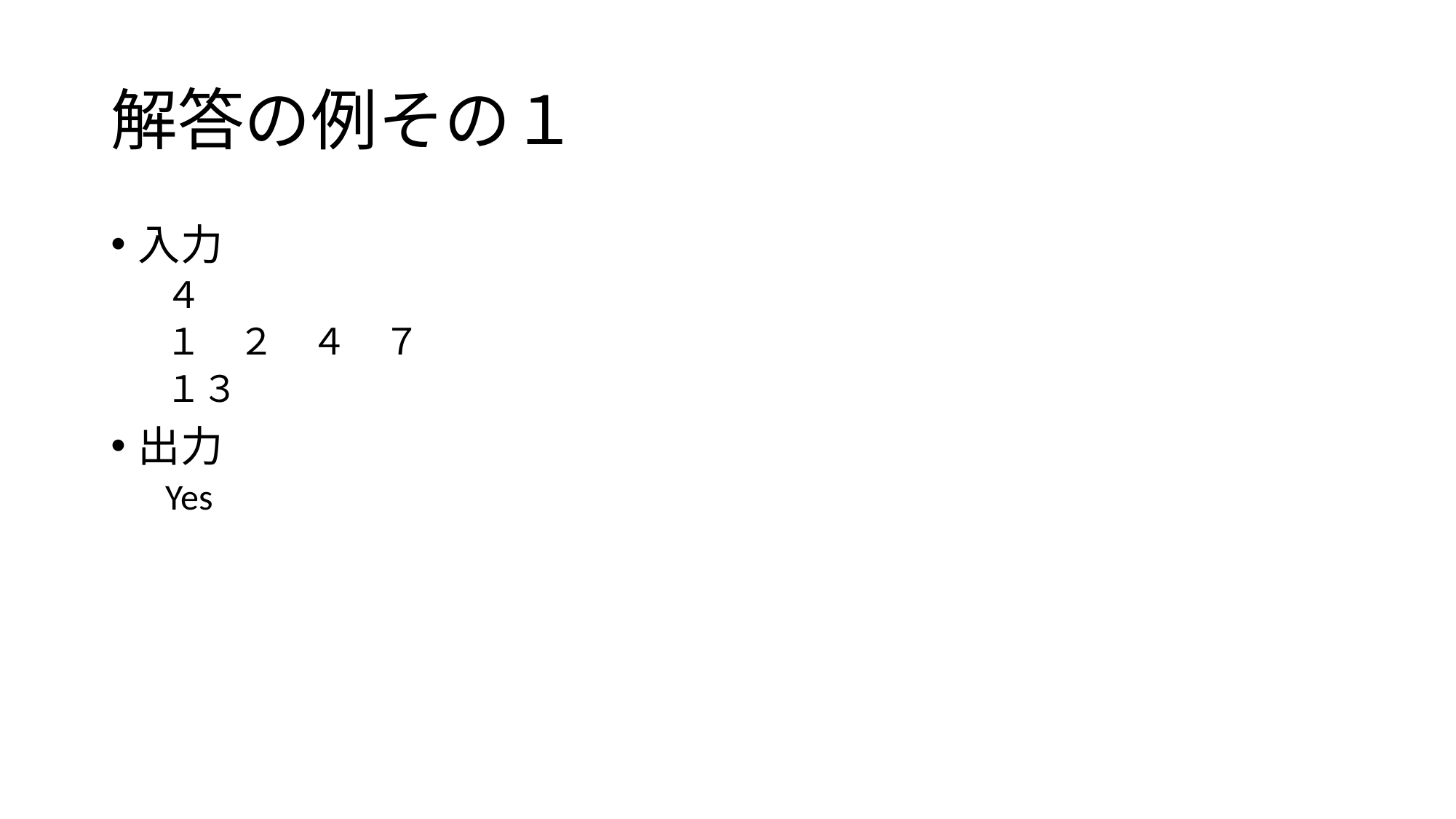

# 解答の例その１
入力
４
１　２　４　７
１３
出力
Yes